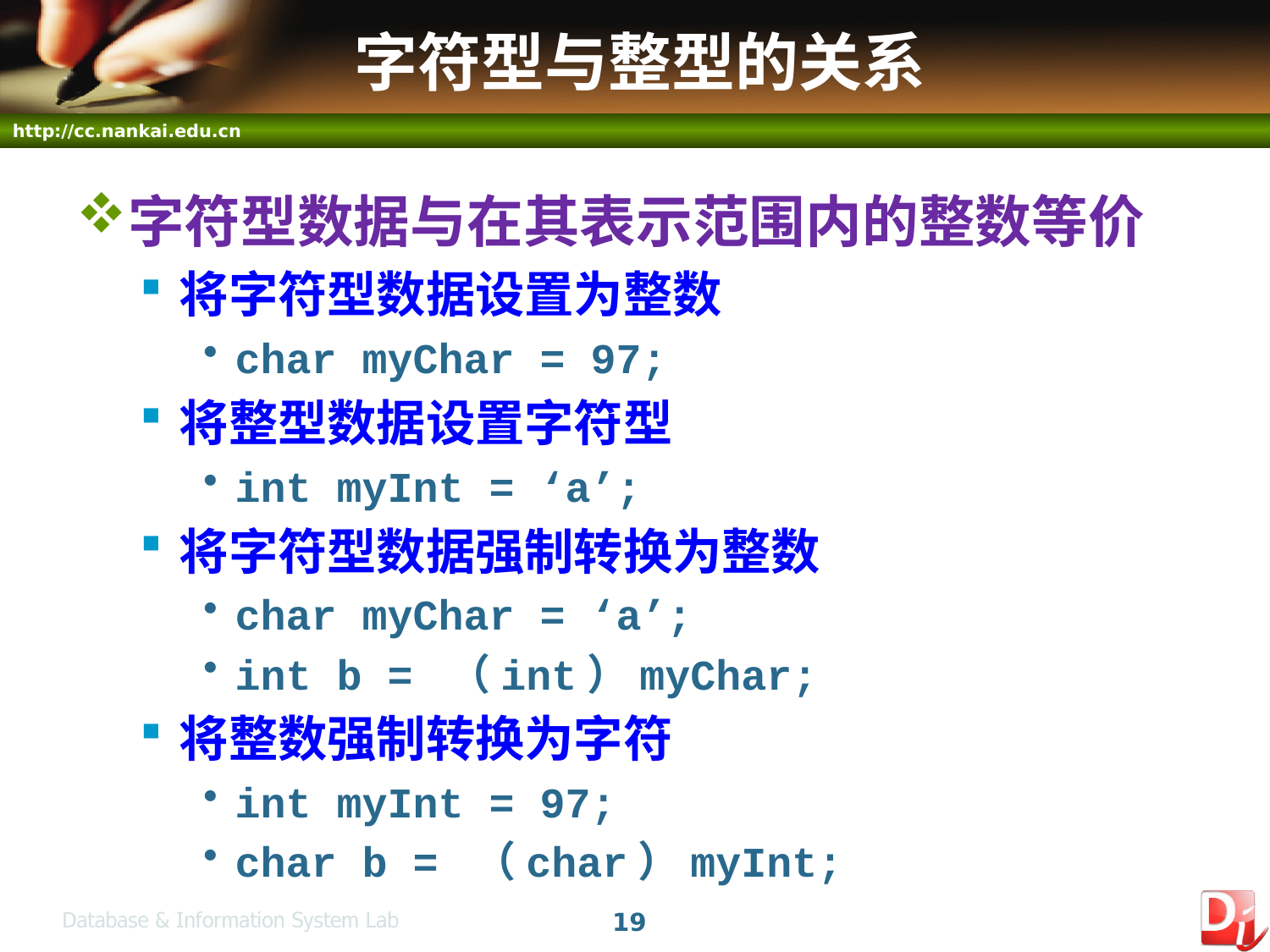

# 字符型与整型的关系
字符型数据与在其表示范围内的整数等价
将字符型数据设置为整数
char myChar = 97;
将整型数据设置字符型
int myInt = ‘a’;
将字符型数据强制转换为整数
char myChar = ‘a’;
int b = （int）myChar;
将整数强制转换为字符
int myInt = 97;
char b = （char）myInt;
19
Database & Information System Lab